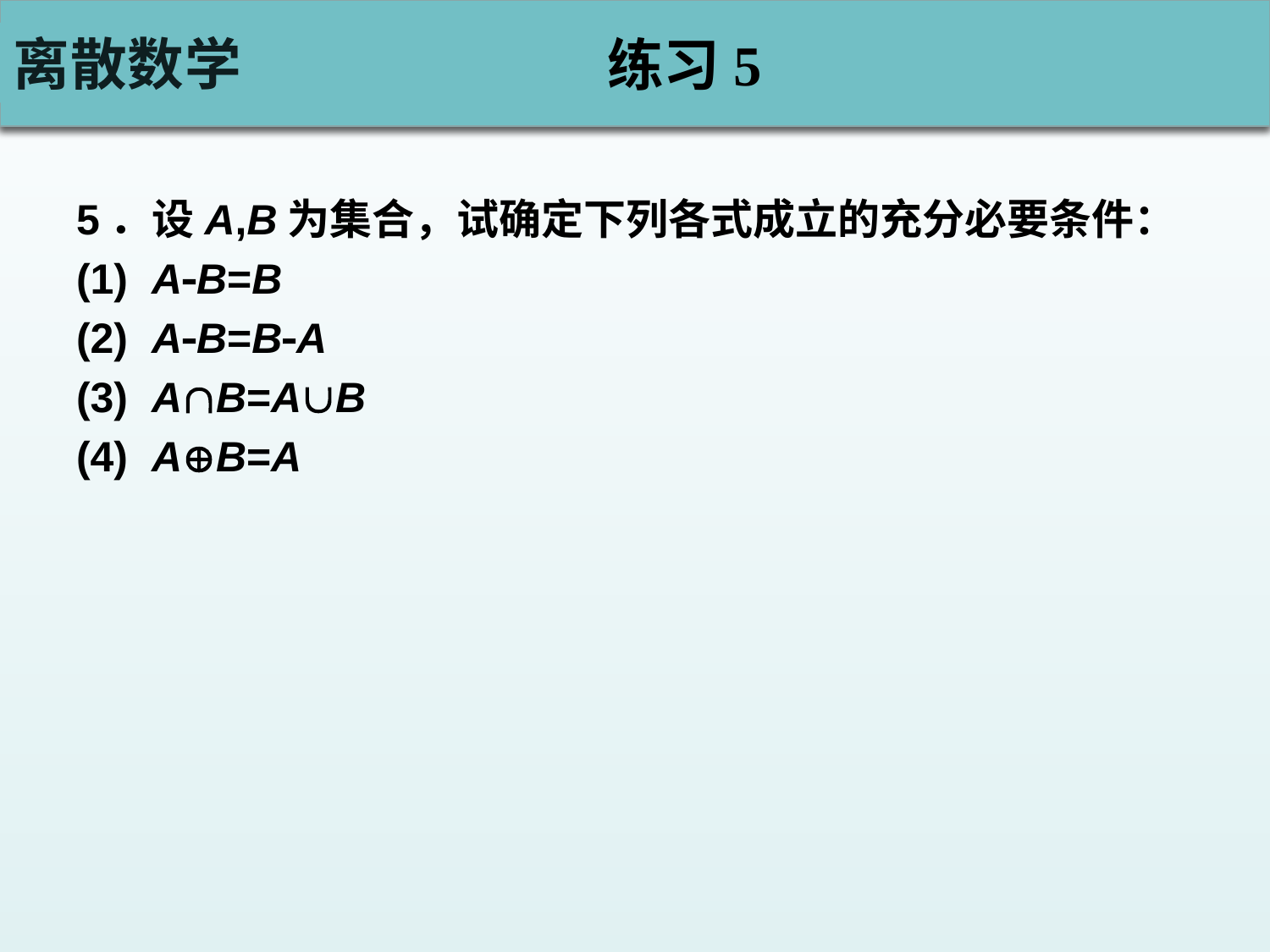

# 练习5
5．设A,B为集合，试确定下列各式成立的充分必要条件：
(1)  A−B=B
(2)  A−B=B−A
(3)  A∩B=A∪B
(4)  A⊕B=A